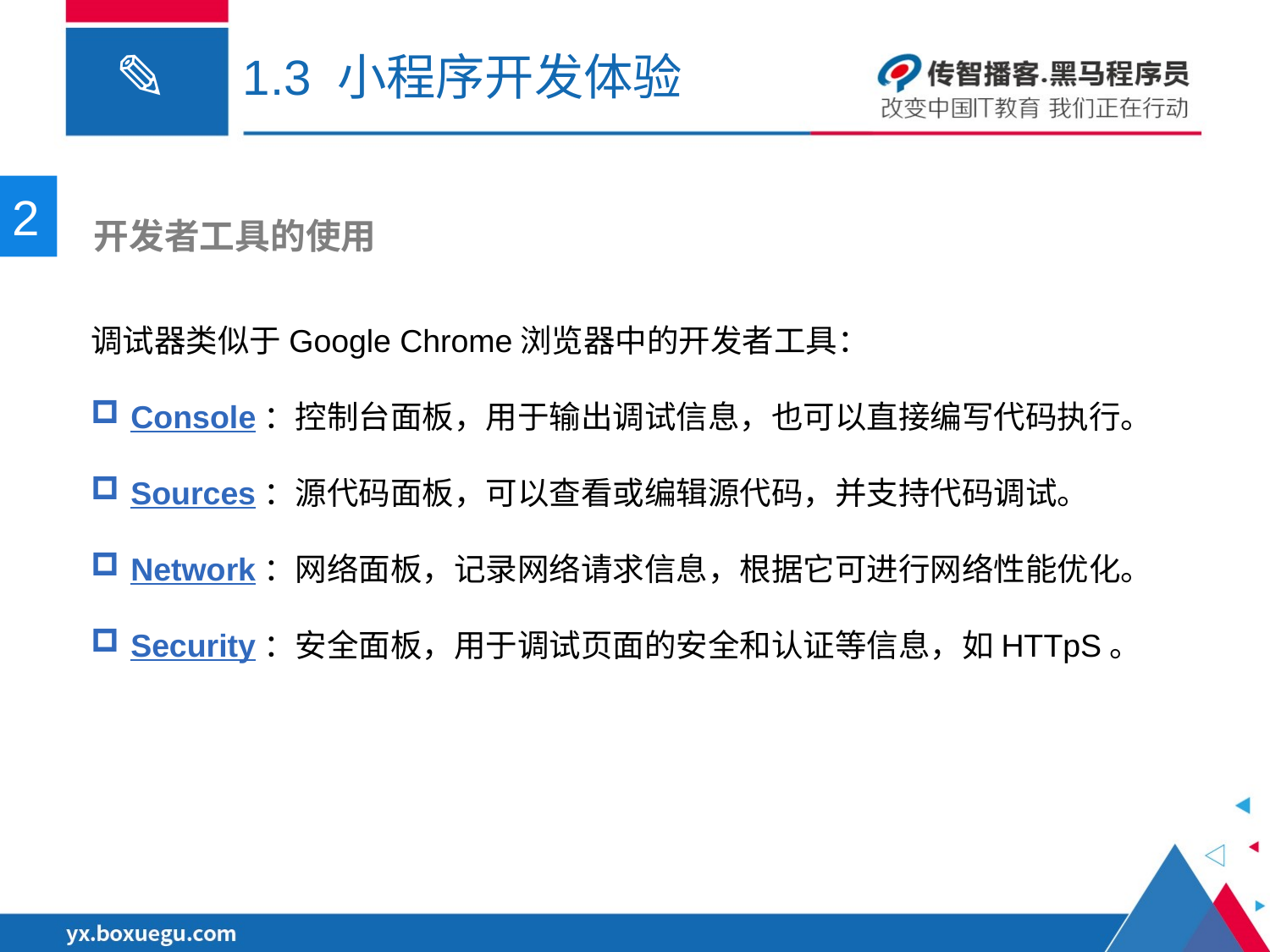

# 1.3 小程序开发体验

2
  开发者工具的使用
调试器类似于Google Chrome浏览器中的开发者工具：
Console：控制台面板，用于输出调试信息，也可以直接编写代码执行。
Sources：源代码面板，可以查看或编辑源代码，并支持代码调试。
Network：网络面板，记录网络请求信息，根据它可进行网络性能优化。
Security：安全面板，用于调试页面的安全和认证等信息，如HTTpS。